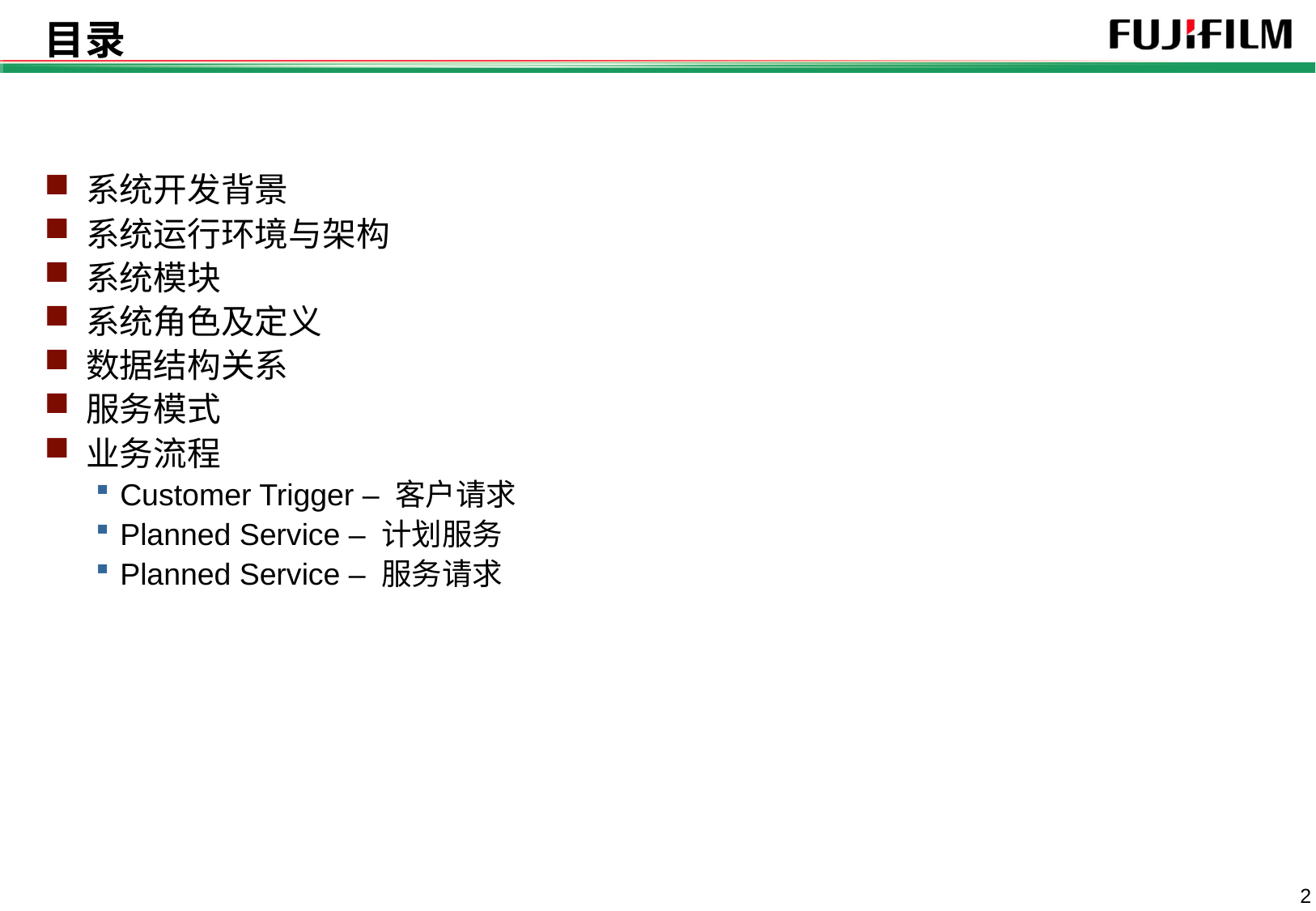

# 目录
 系统开发背景
 系统运行环境与架构
 系统模块
 系统角色及定义
 数据结构关系
 服务模式
 业务流程
Customer Trigger – 客户请求
Planned Service – 计划服务
Planned Service – 服务请求